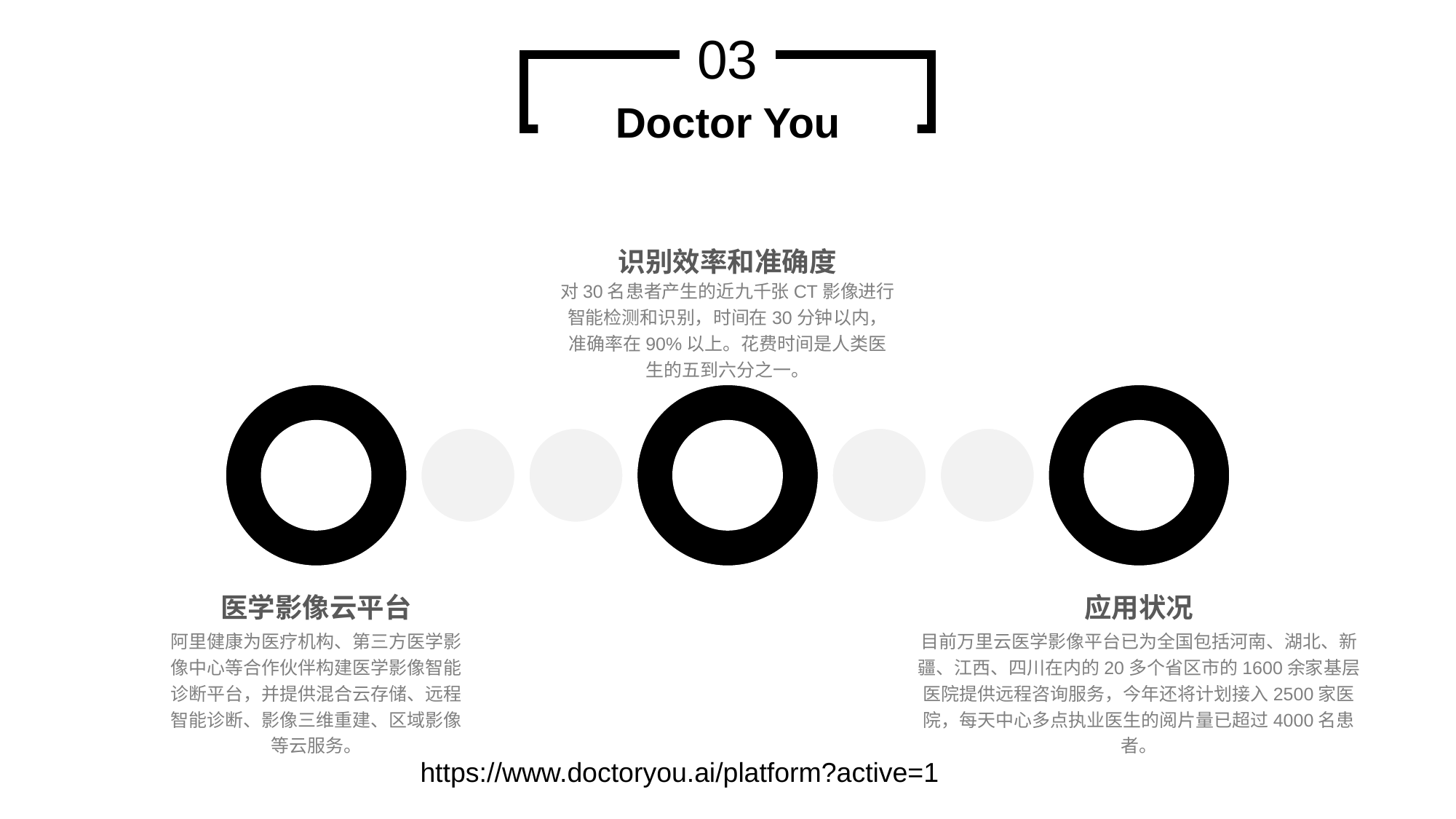

03

Doctor You
识别效率和准确度
对30名患者产生的近九千张CT影像进行智能检测和识别，时间在30分钟以内，准确率在90%以上。花费时间是人类医生的五到六分之一。

医学影像云平台
阿里健康为医疗机构、第三方医学影像中心等合作伙伴构建医学影像智能诊断平台，并提供混合云存储、远程智能诊断、影像三维重建、区域影像等云服务。
应用状况
目前万里云医学影像平台已为全国包括河南、湖北、新疆、江西、四川在内的20多个省区市的1600余家基层医院提供远程咨询服务，今年还将计划接入2500家医院，每天中心多点执业医生的阅片量已超过4000名患者。
https://www.doctoryou.ai/platform?active=1